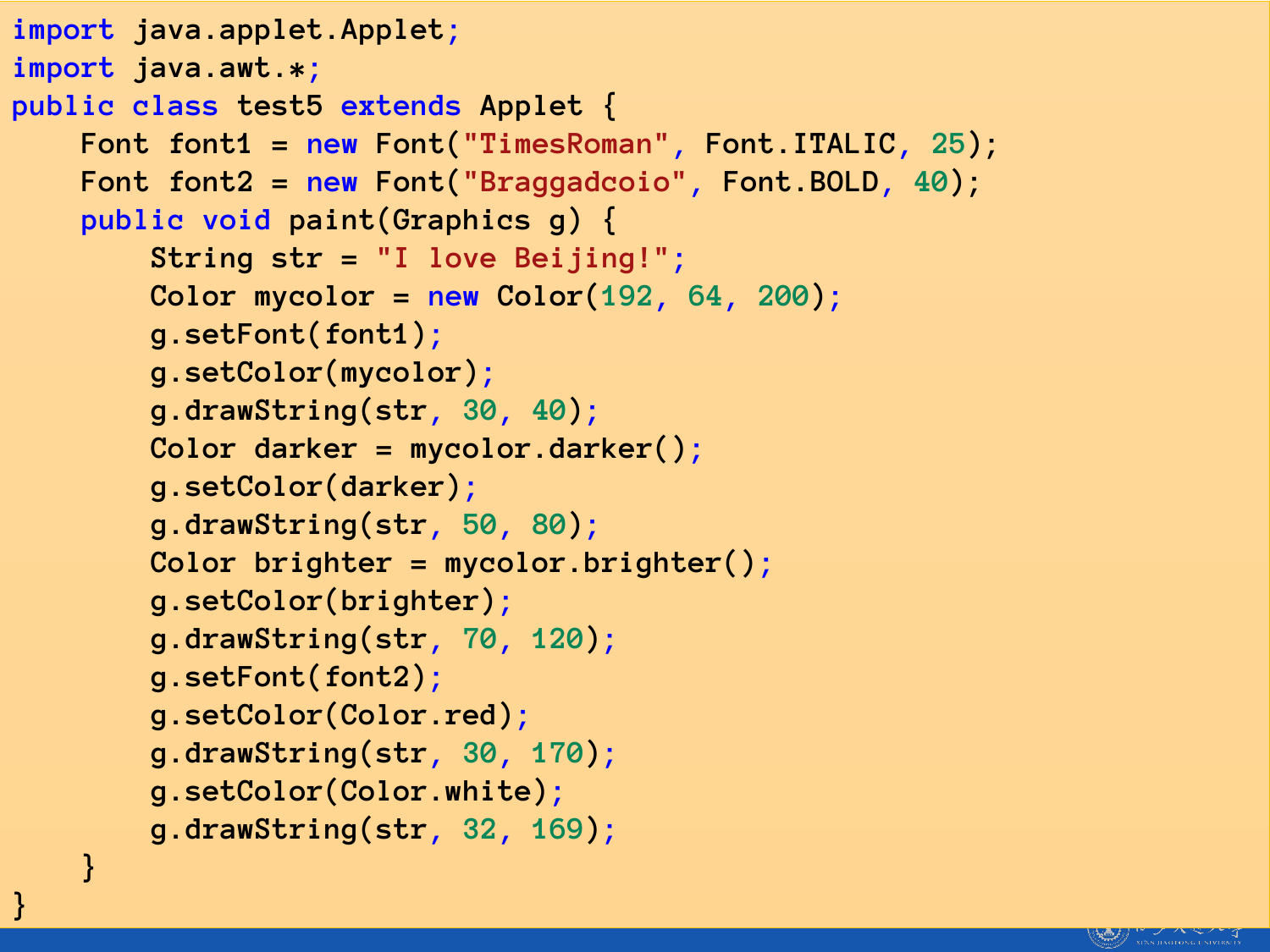

import java.applet.Applet;
import java.awt.*;
public class test5 extends Applet {
    Font font1 = new Font("TimesRoman", Font.ITALIC, 25);
    Font font2 = new Font("Braggadcoio", Font.BOLD, 40);
    public void paint(Graphics g) {
        String str = "I love Beijing!";
        Color mycolor = new Color(192, 64, 200);
        g.setFont(font1);
        g.setColor(mycolor);
        g.drawString(str, 30, 40);
        Color darker = mycolor.darker();
        g.setColor(darker);
        g.drawString(str, 50, 80);
        Color brighter = mycolor.brighter();
        g.setColor(brighter);
        g.drawString(str, 70, 120);
        g.setFont(font2);
        g.setColor(Color.red);
        g.drawString(str, 30, 170);
        g.setColor(Color.white);
        g.drawString(str, 32, 169);
    }
}
4
Applet的应用
PART